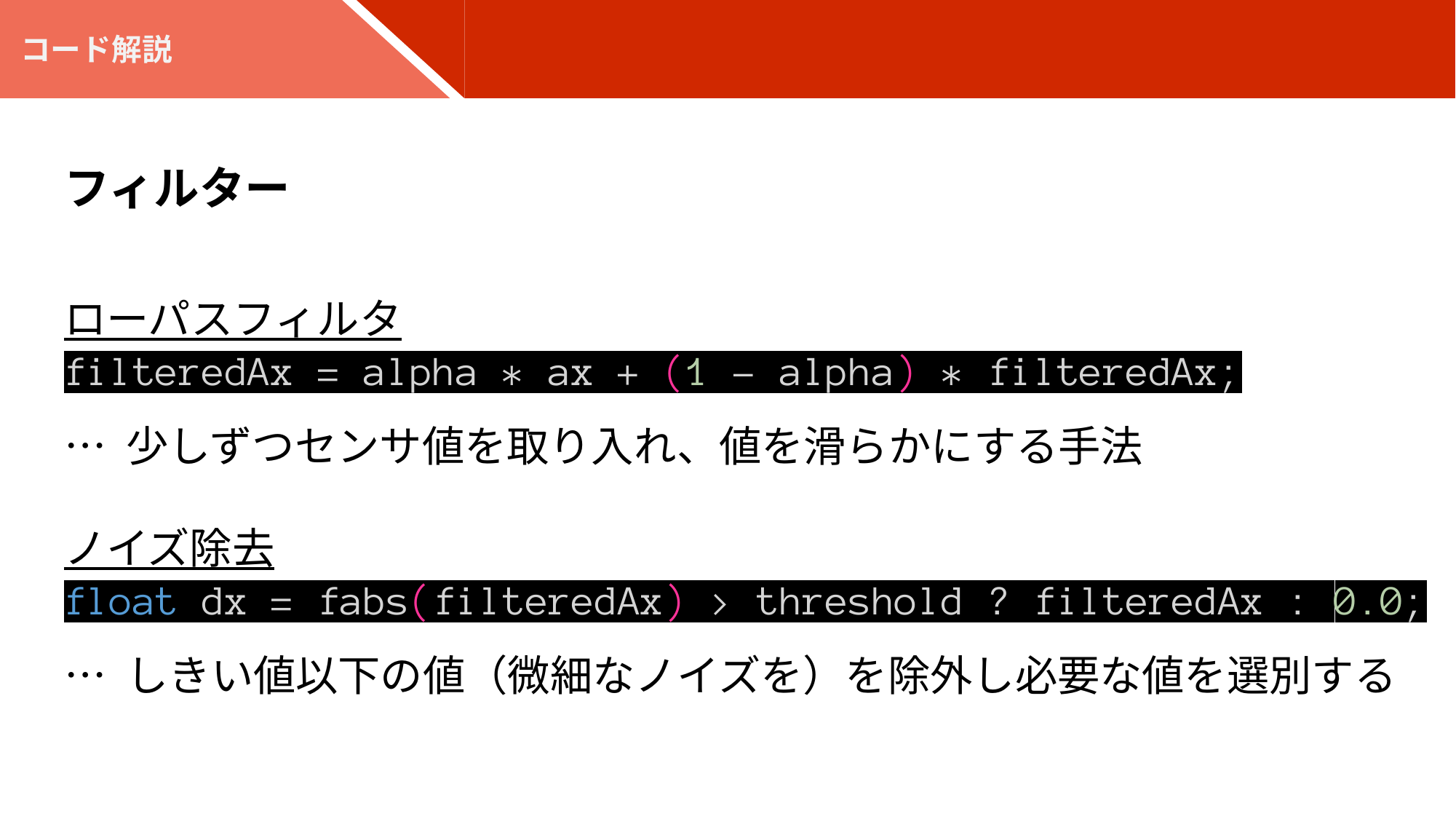

コード解説
フィルター
ローパスフィルタ
filteredAx = alpha * ax + (1 - alpha) * filteredAx;
… 少しずつセンサ値を取り入れ、値を滑らかにする手法

ノイズ除去
float dx = fabs(filteredAx) > threshold ? filteredAx : 0.0;
… しきい値以下の値（微細なノイズを）を除外し必要な値を選別する